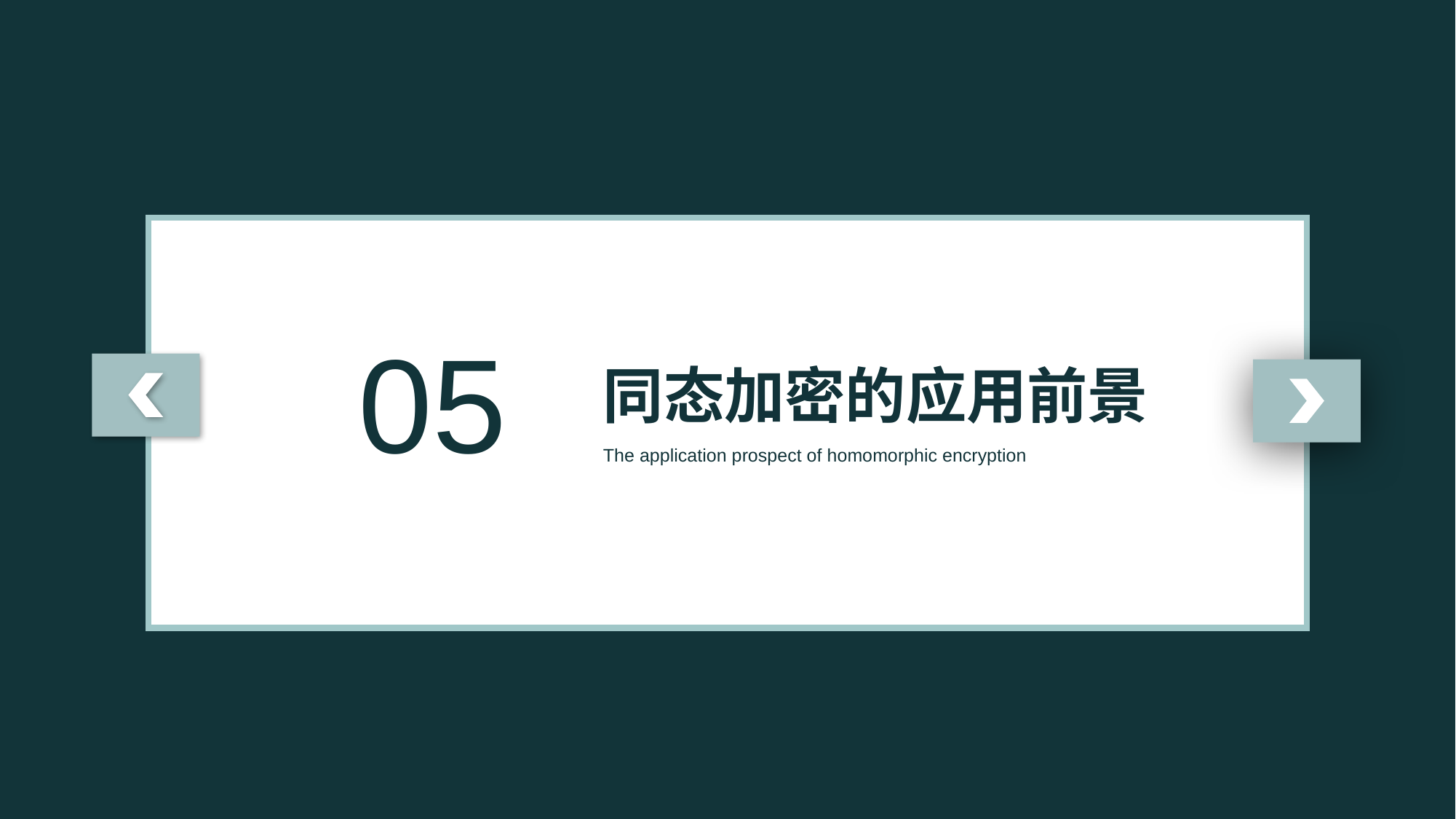

05
同态加密的应用前景

The application prospect of homomorphic encryption